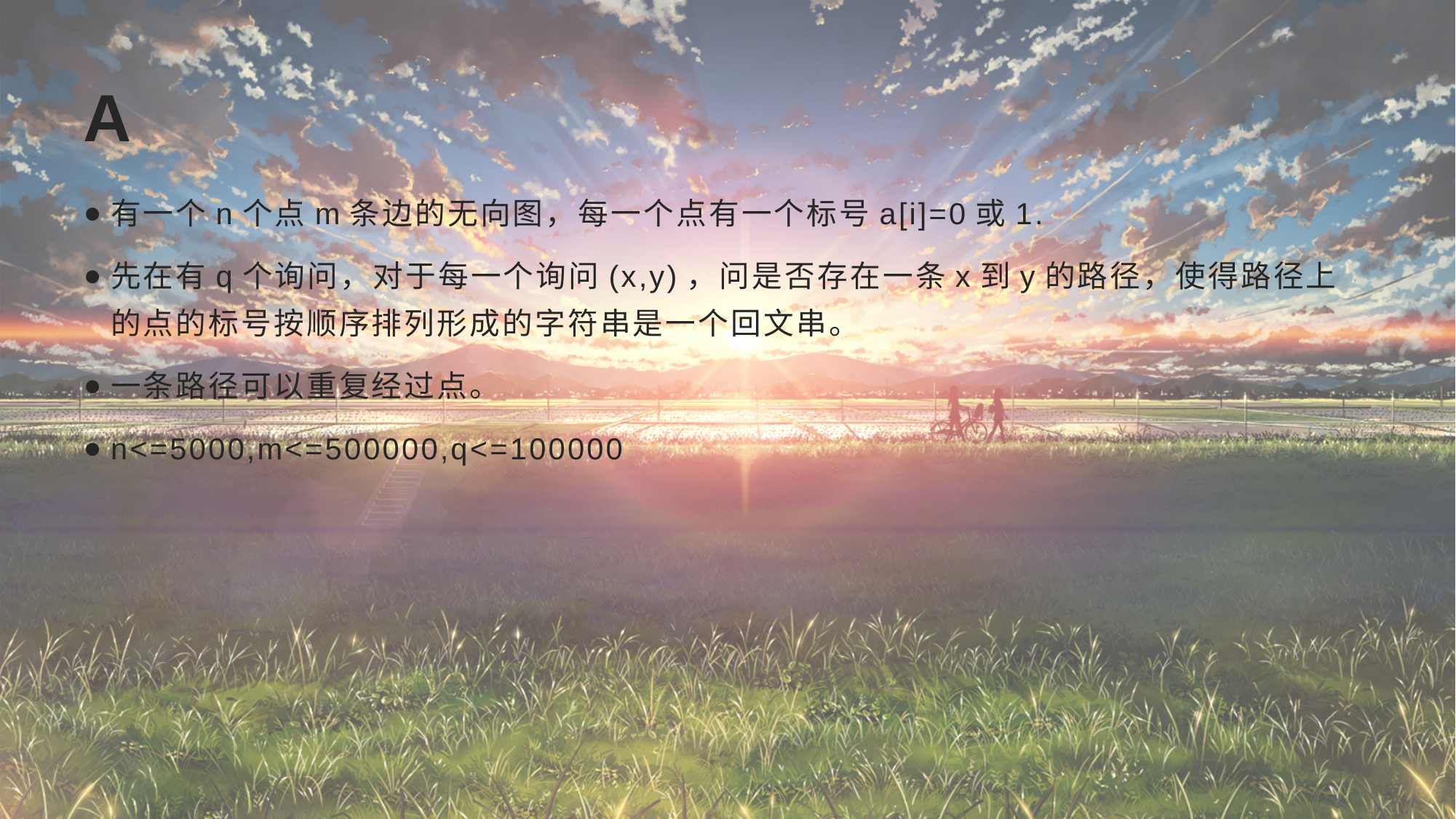

# A
有一个n个点m条边的无向图，每一个点有一个标号a[i]=0或1.
先在有q个询问，对于每一个询问(x,y)，问是否存在一条x到y的路径，使得路径上的点的标号按顺序排列形成的字符串是一个回文串。
一条路径可以重复经过点。
n<=5000,m<=500000,q<=100000